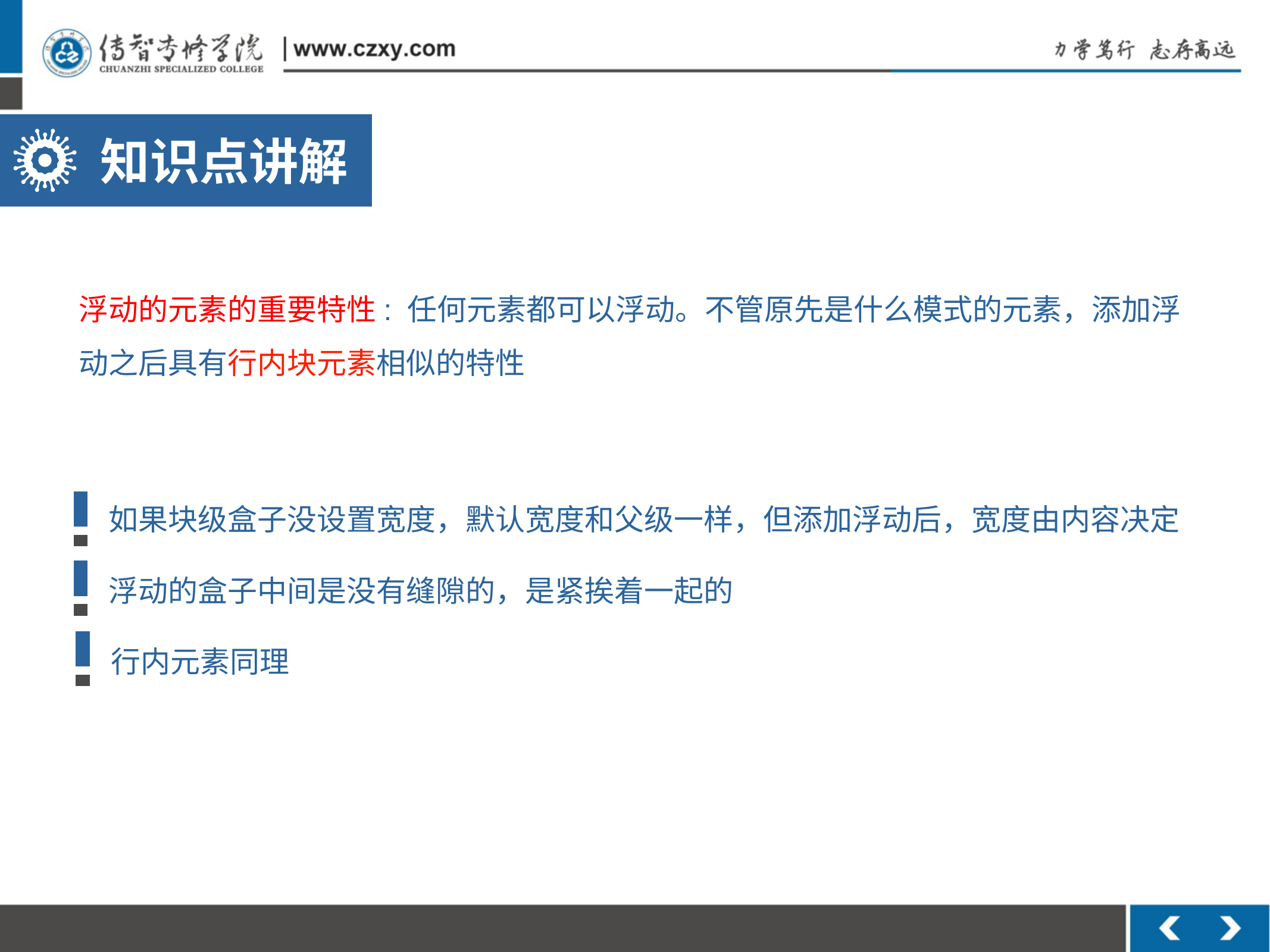

知识点讲解
浮动的元素的重要特性: 任何元素都可以浮动。不管原先是什么模式的元素，添加浮动之后具有行内块元素相似的特性

如果块级盒子没设置宽度，默认宽度和父级一样，但添加浮动后，宽度由内容决定

浮动的盒子中间是没有缝隙的，是紧挨着一起的

行内元素同理